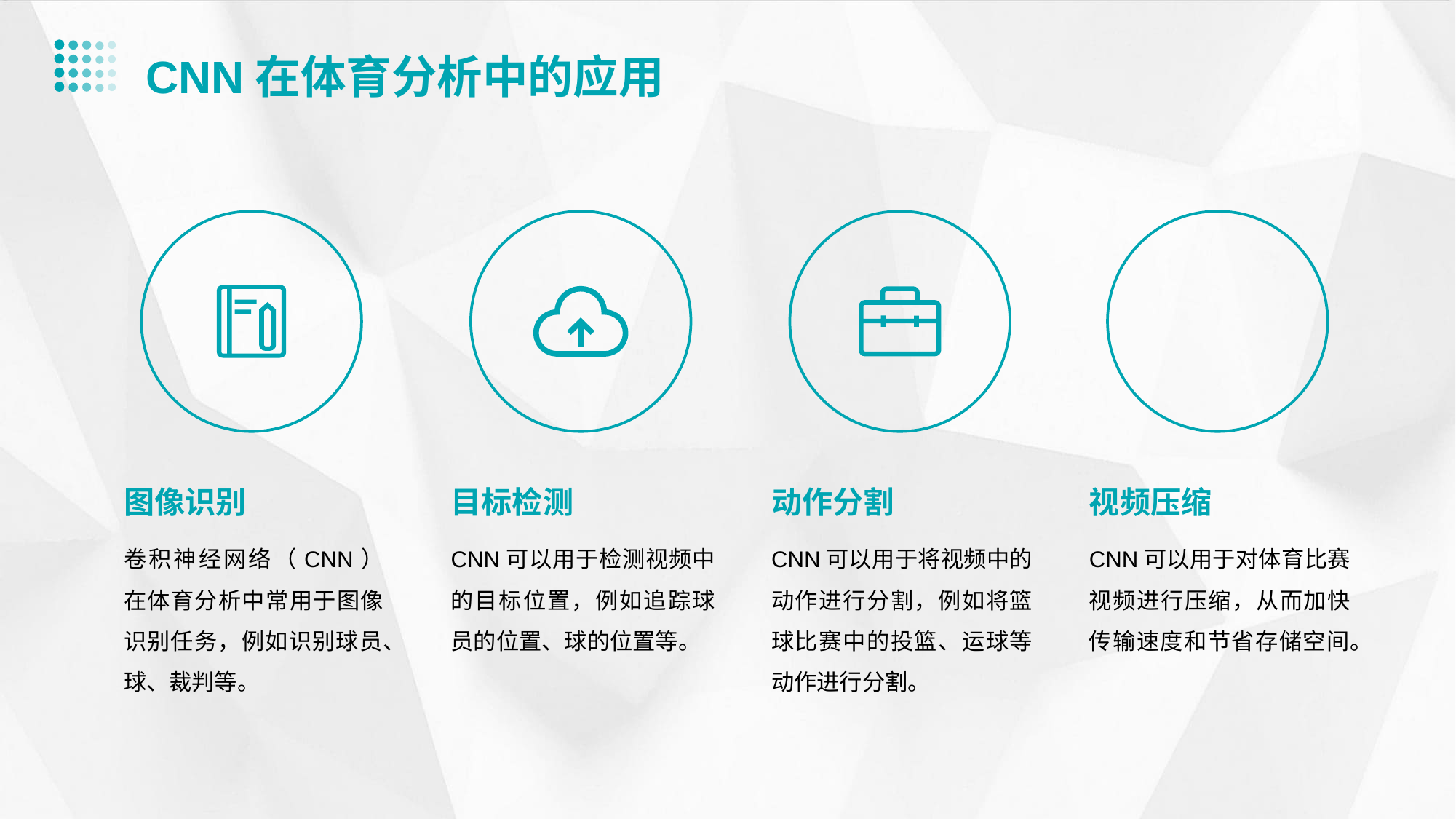

CNN在体育分析中的应用

图像识别
目标检测
动作分割
视频压缩
卷积神经网络（CNN）在体育分析中常用于图像识别任务，例如识别球员、球、裁判等。
CNN可以用于检测视频中的目标位置，例如追踪球员的位置、球的位置等。
CNN可以用于将视频中的动作进行分割，例如将篮球比赛中的投篮、运球等动作进行分割。
CNN可以用于对体育比赛视频进行压缩，从而加快传输速度和节省存储空间。